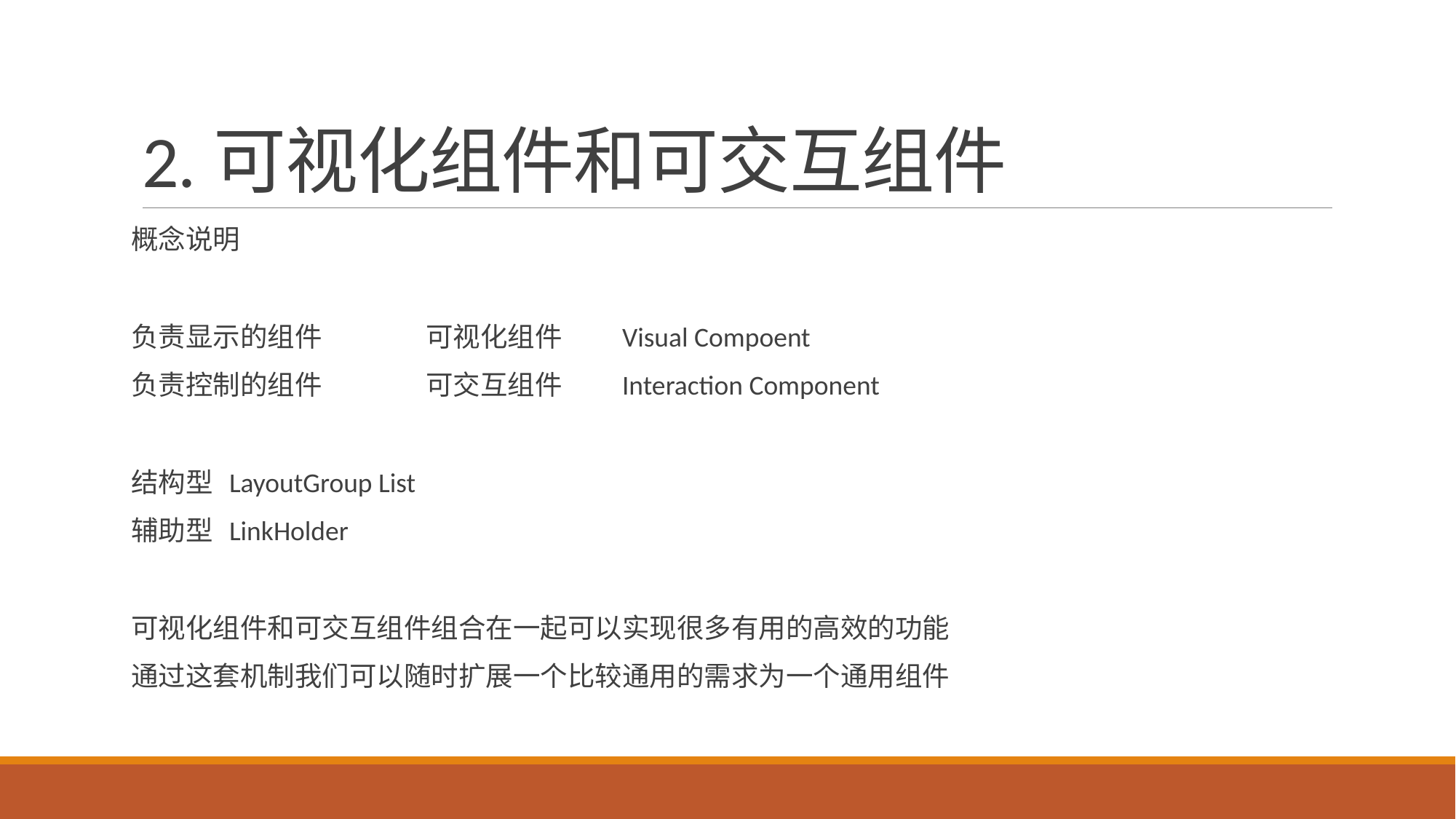

# 2.可视化组件和可交互组件
概念说明

负责显示的组件		可视化组件	Visual Compoent
负责控制的组件		可交互组件	Interaction Component

结构型	LayoutGroup List
辅助型	LinkHolder

可视化组件和可交互组件组合在一起可以实现很多有用的高效的功能
通过这套机制我们可以随时扩展一个比较通用的需求为一个通用组件